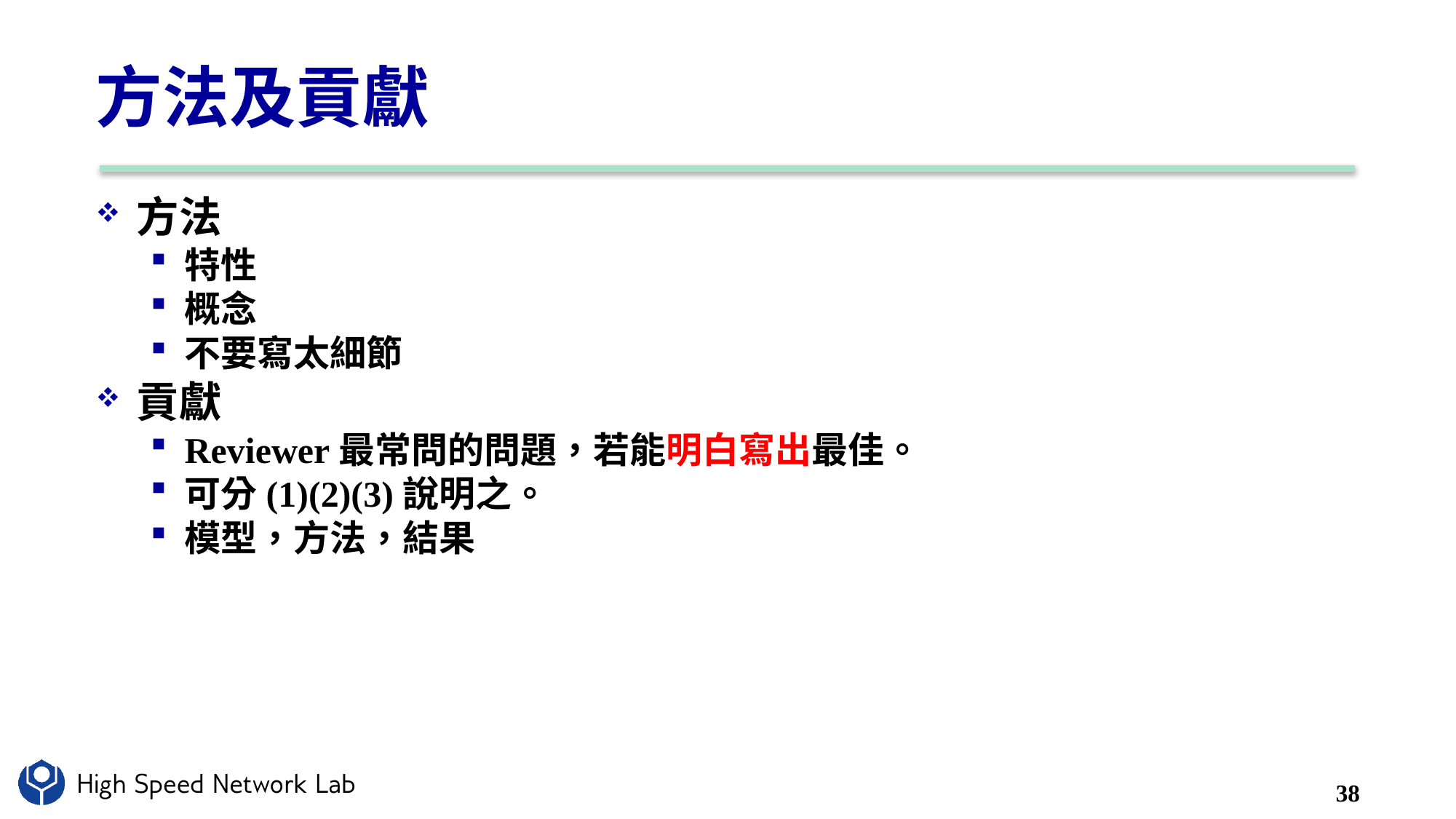

# 方法及貢獻
方法
特性
概念
不要寫太細節
貢獻
Reviewer最常問的問題，若能明白寫出最佳。
可分(1)(2)(3)說明之。
模型，方法，結果

38